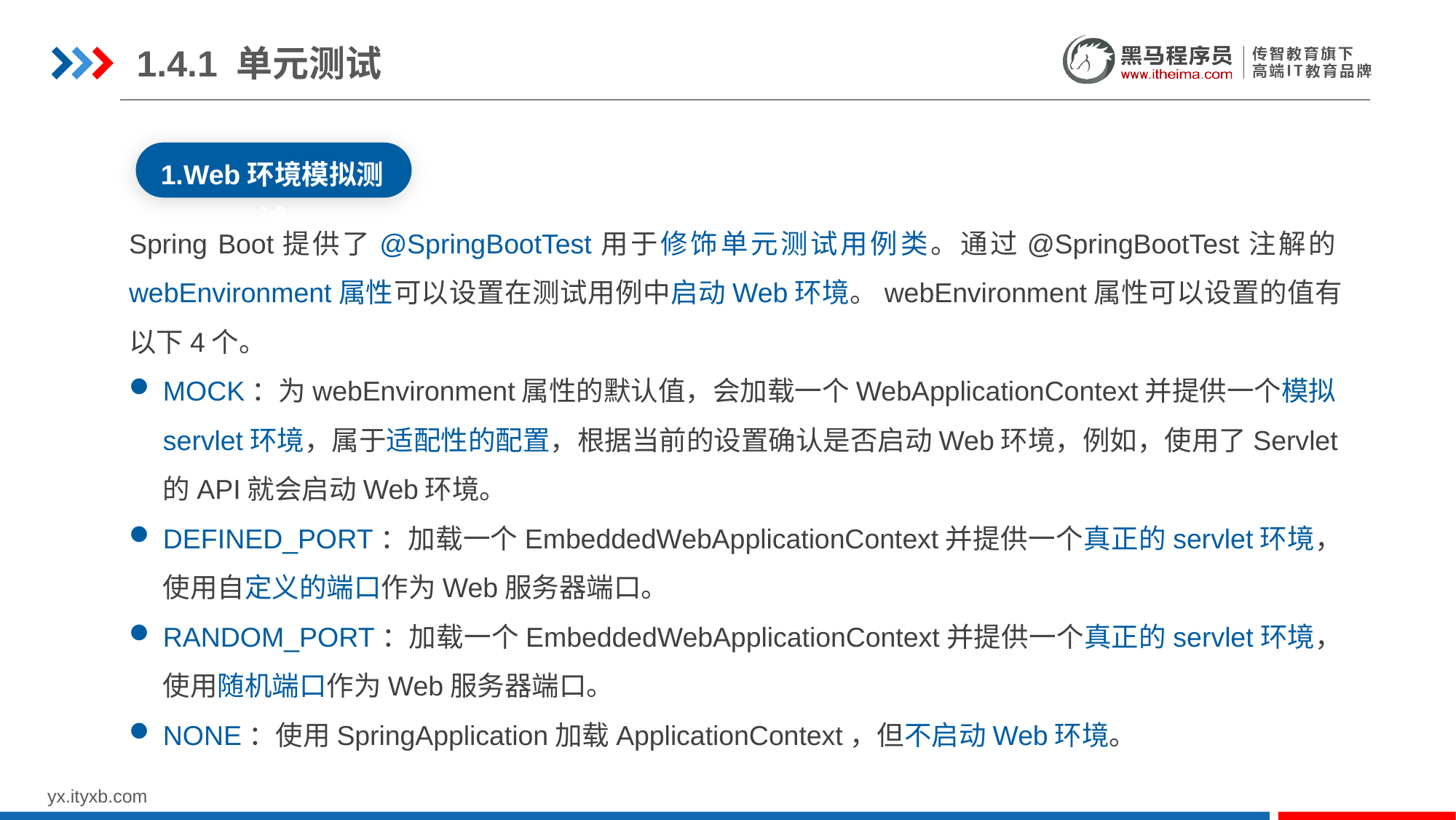

1.4.1 单元测试
1.Web环境模拟测试

Spring Boot提供了@SpringBootTest用于修饰单元测试用例类。通过@SpringBootTest注解的webEnvironment属性可以设置在测试用例中启动Web环境。webEnvironment属性可以设置的值有以下4个。
MOCK：为webEnvironment属性的默认值，会加载一个WebApplicationContext并提供一个模拟servlet环境，属于适配性的配置，根据当前的设置确认是否启动Web环境，例如，使用了Servlet的API就会启动Web环境。
DEFINED_PORT：加载一个EmbeddedWebApplicationContext并提供一个真正的servlet环境，使用自定义的端口作为Web服务器端口。
RANDOM_PORT：加载一个EmbeddedWebApplicationContext并提供一个真正的servlet环境，使用随机端口作为Web服务器端口。
NONE：使用SpringApplication加载ApplicationContext，但不启动Web环境。